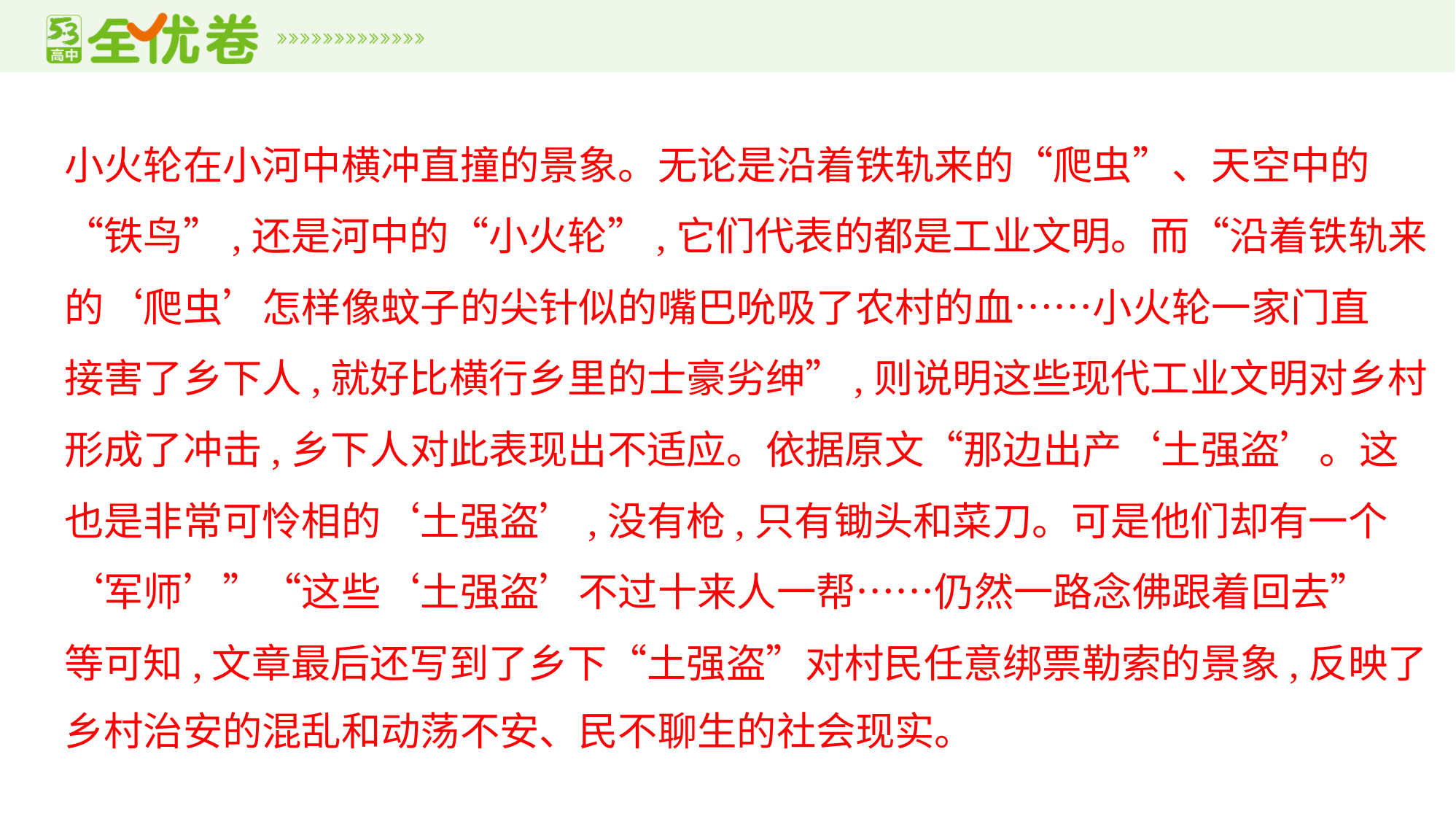

小火轮在小河中横冲直撞的景象。无论是沿着铁轨来的“爬虫”、天空中的
“铁鸟”,还是河中的“小火轮”,它们代表的都是工业文明。而“沿着铁轨来
的‘爬虫’怎样像蚊子的尖针似的嘴巴吮吸了农村的血……小火轮一家门直
接害了乡下人,就好比横行乡里的士豪劣绅”,则说明这些现代工业文明对乡村
形成了冲击,乡下人对此表现出不适应。依据原文“那边出产‘土强盗’。这
也是非常可怜相的‘土强盗’,没有枪,只有锄头和菜刀。可是他们却有一个
‘军师’”“这些‘土强盗’不过十来人一帮……仍然一路念佛跟着回去”
等可知,文章最后还写到了乡下“土强盗”对村民任意绑票勒索的景象,反映了
乡村治安的混乱和动荡不安、民不聊生的社会现实。